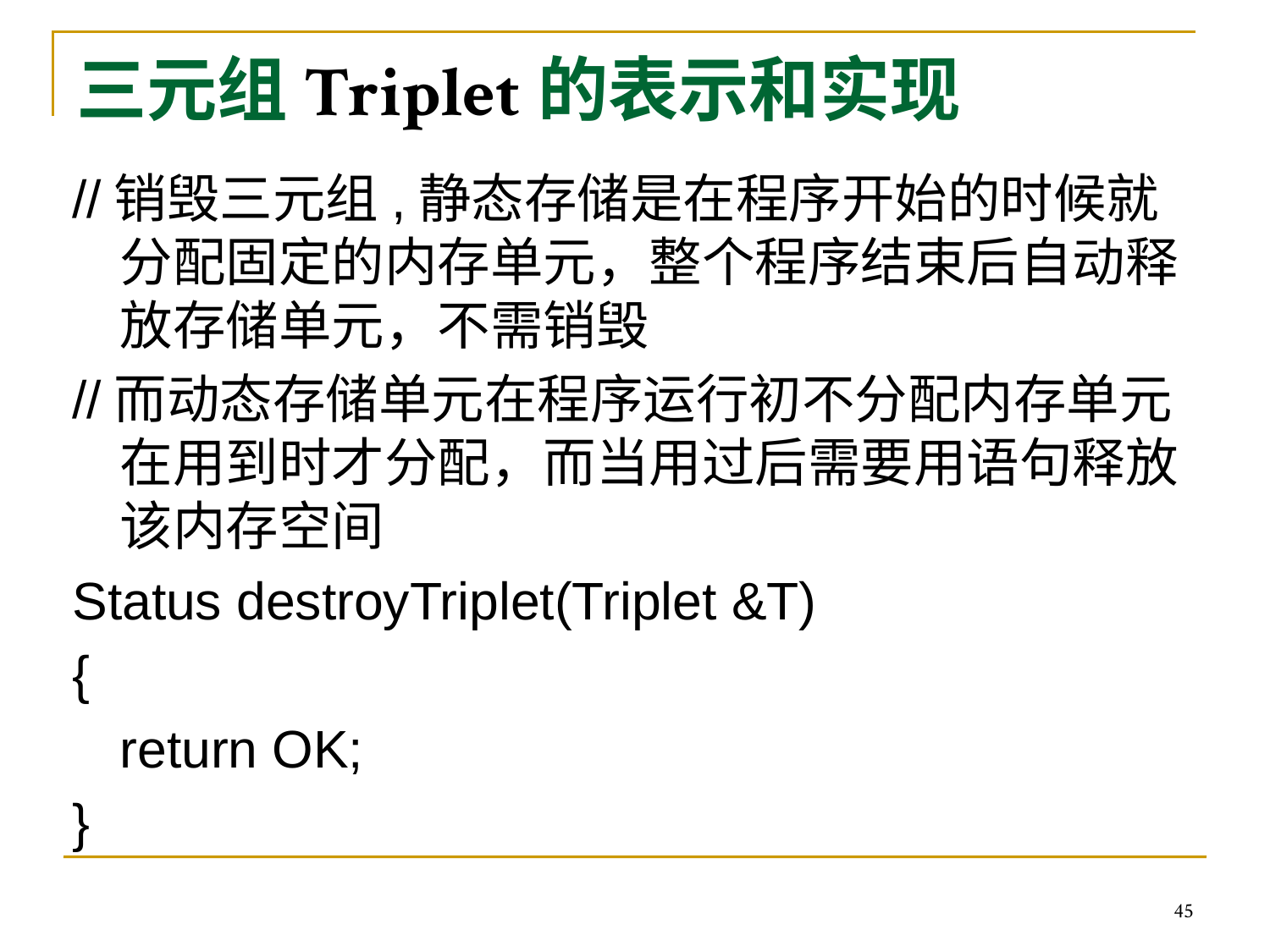

# 三元组Triplet的表示和实现
//销毁三元组,静态存储是在程序开始的时候就分配固定的内存单元，整个程序结束后自动释放存储单元，不需销毁
//而动态存储单元在程序运行初不分配内存单元在用到时才分配，而当用过后需要用语句释放该内存空间
Status destroyTriplet(Triplet &T)
{
	return OK;
}

45